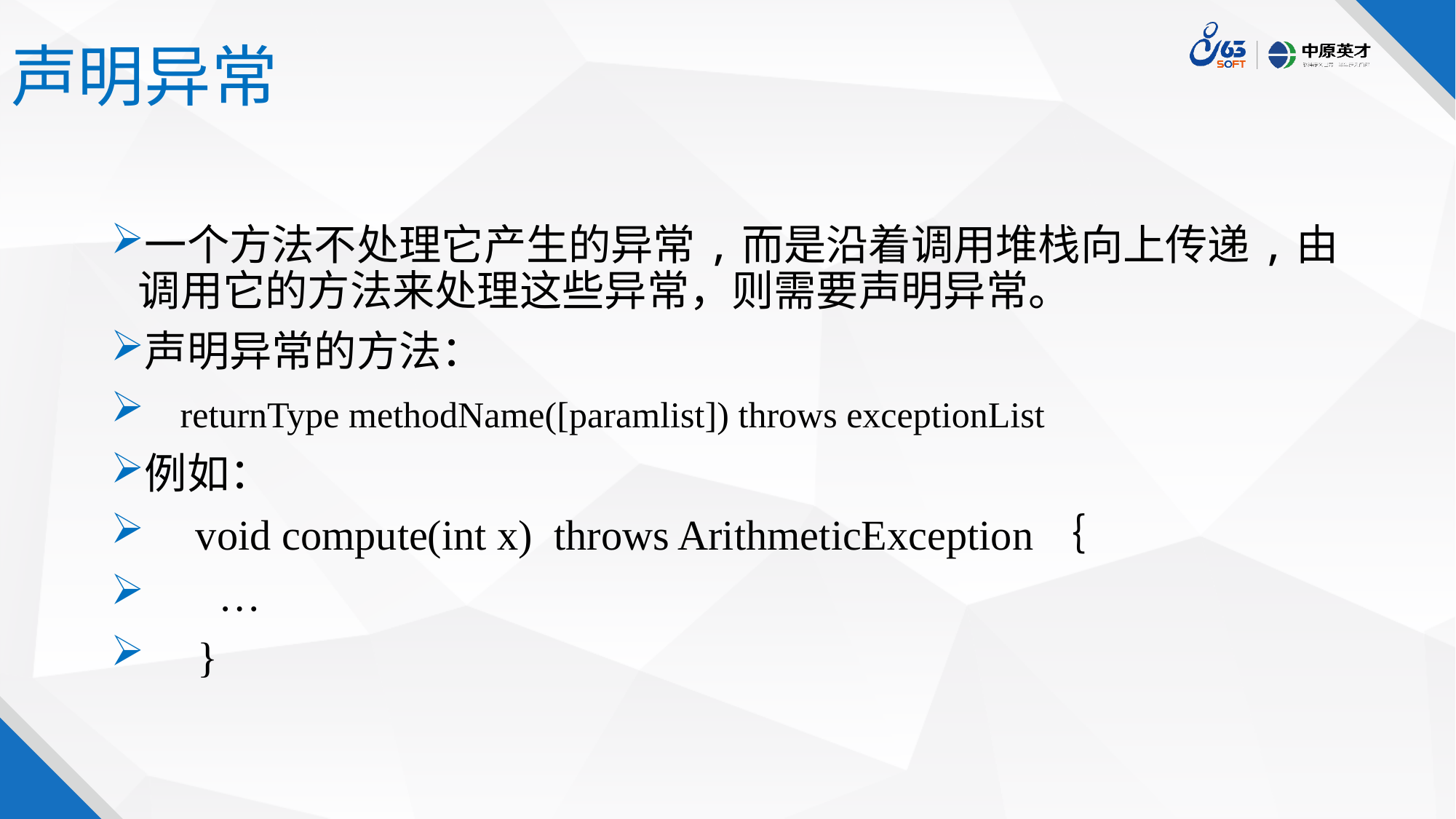

# 声明异常
一个方法不处理它产生的异常,而是沿着调用堆栈向上传递,由调用它的方法来处理这些异常，则需要声明异常。
声明异常的方法：
   returnType methodName([paramlist]) throws exceptionList
例如：
  void compute(int x)  throws ArithmeticException｛
       …
     }